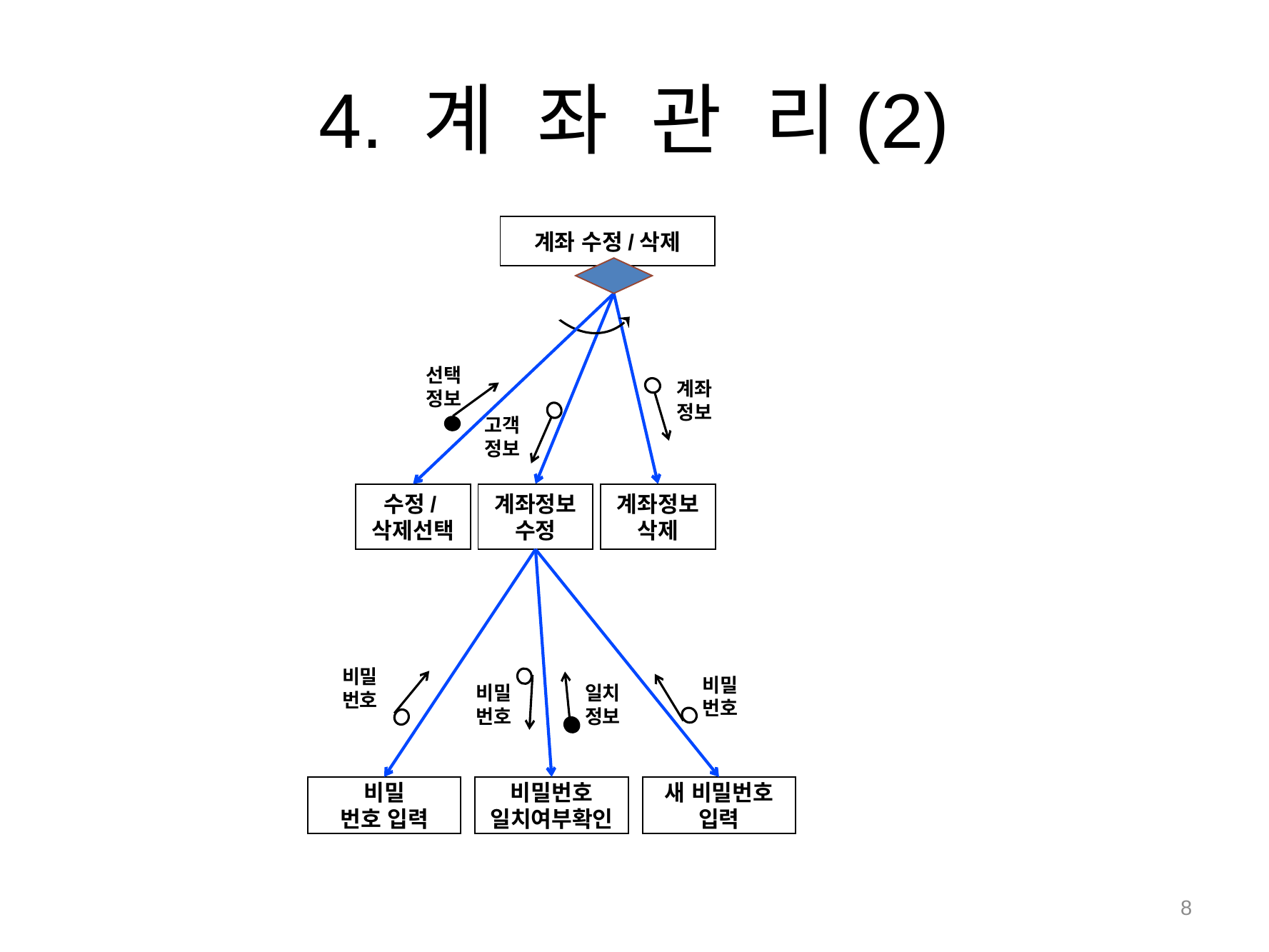

# 4. 계  좌  관  리(2)
계좌 수정/삭제

선택정보
계좌
정보

고객   정보
수정/삭제선택
계좌정보수정
계좌정보삭제
비밀번호

비밀번호

비밀번호
일치 정보

비밀
번호 입력
비밀번호
일치여부확인
새 비밀번호 입력
8